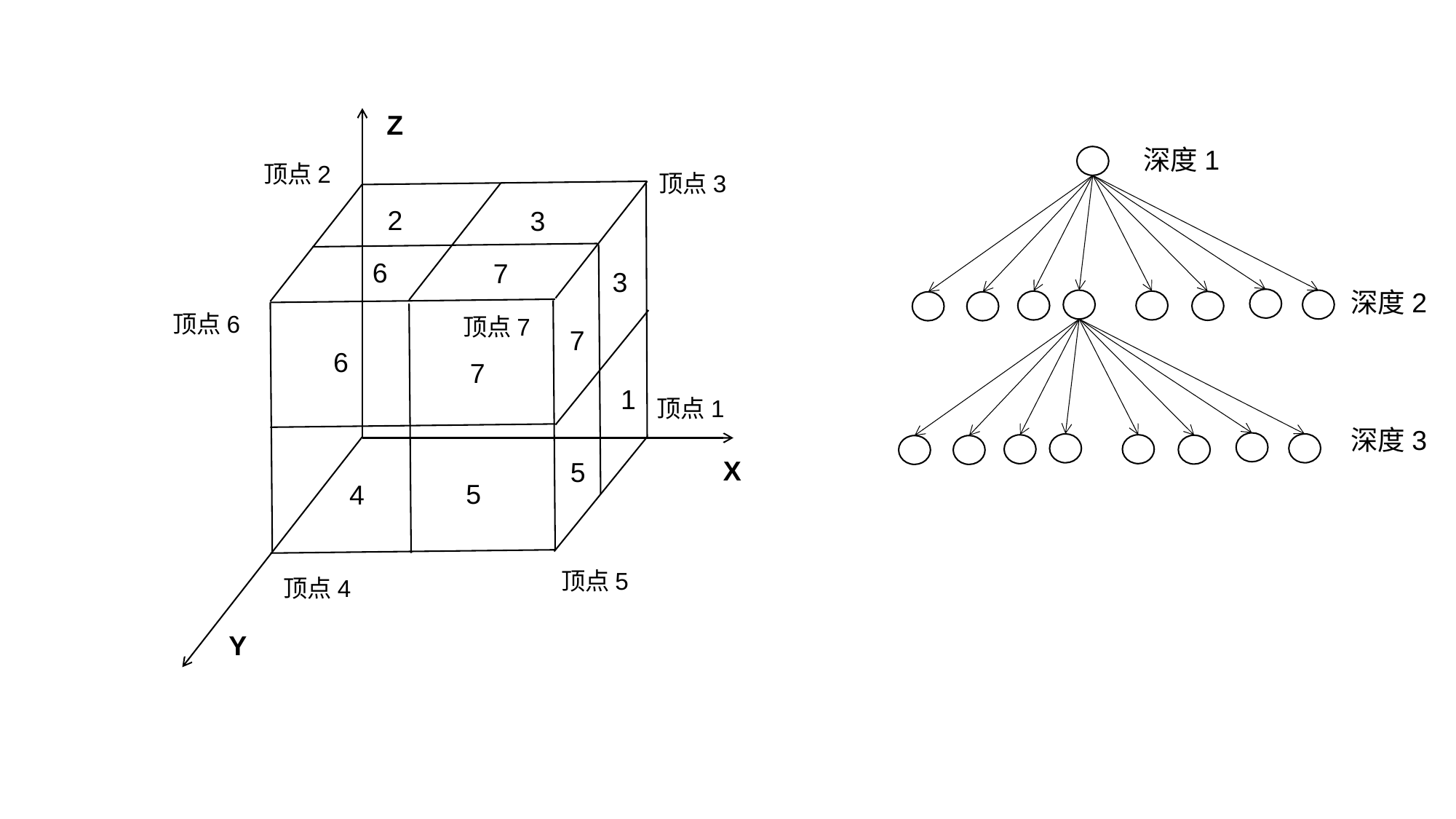

Z
深度1

顶点2
顶点3
2
3
6
7
3
深度2

顶点6
顶点7
7
6
7
1
顶点1
深度3

X
5
5
4
顶点5
顶点4
Y